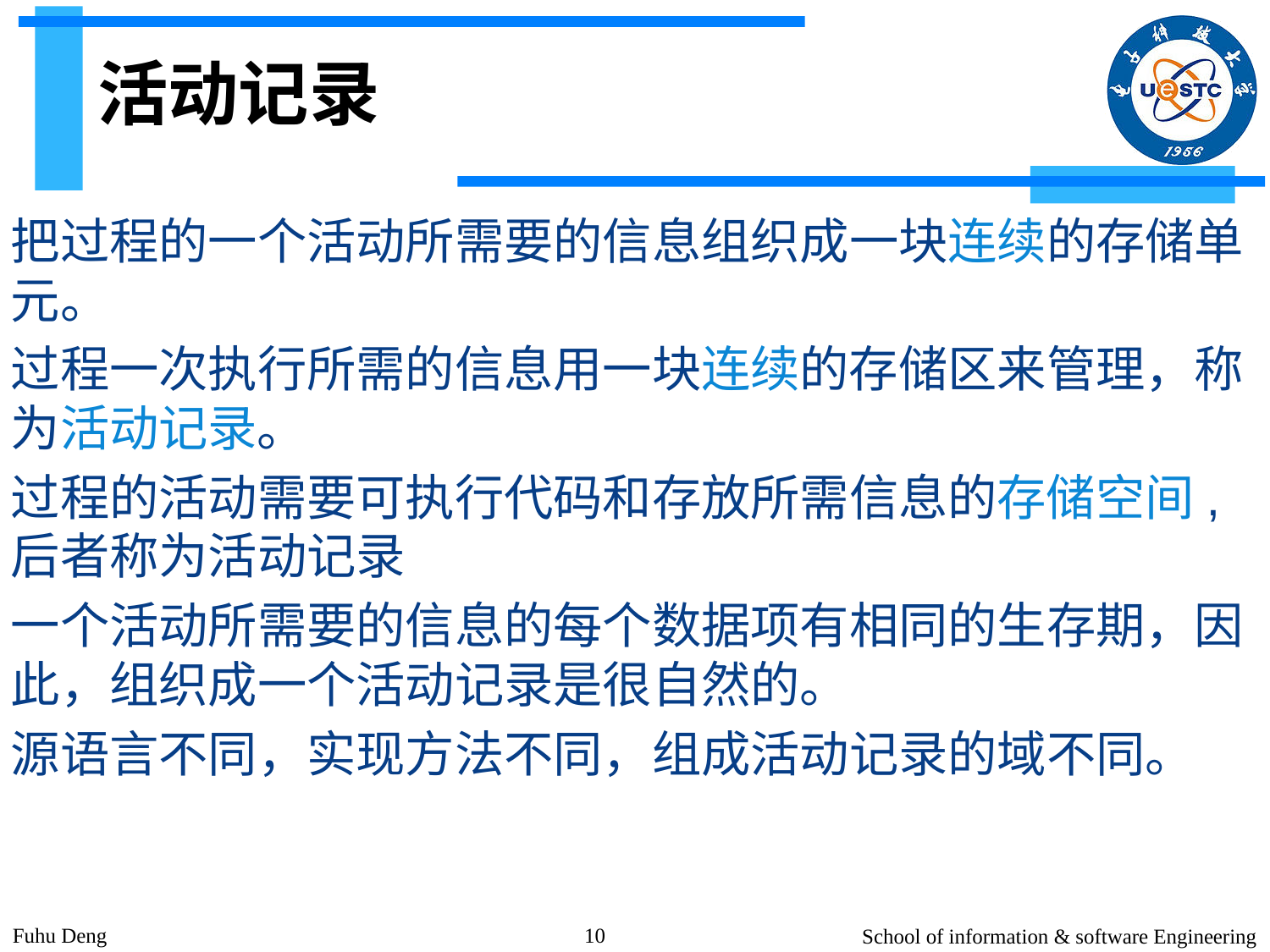

# 活动记录
把过程的一个活动所需要的信息组织成一块连续的存储单元。
过程一次执行所需的信息用一块连续的存储区来管理，称为活动记录。
过程的活动需要可执行代码和存放所需信息的存储空间, 后者称为活动记录
一个活动所需要的信息的每个数据项有相同的生存期，因此，组织成一个活动记录是很自然的。
源语言不同，实现方法不同，组成活动记录的域不同。

Fuhu Deng
10
School of information & software Engineering